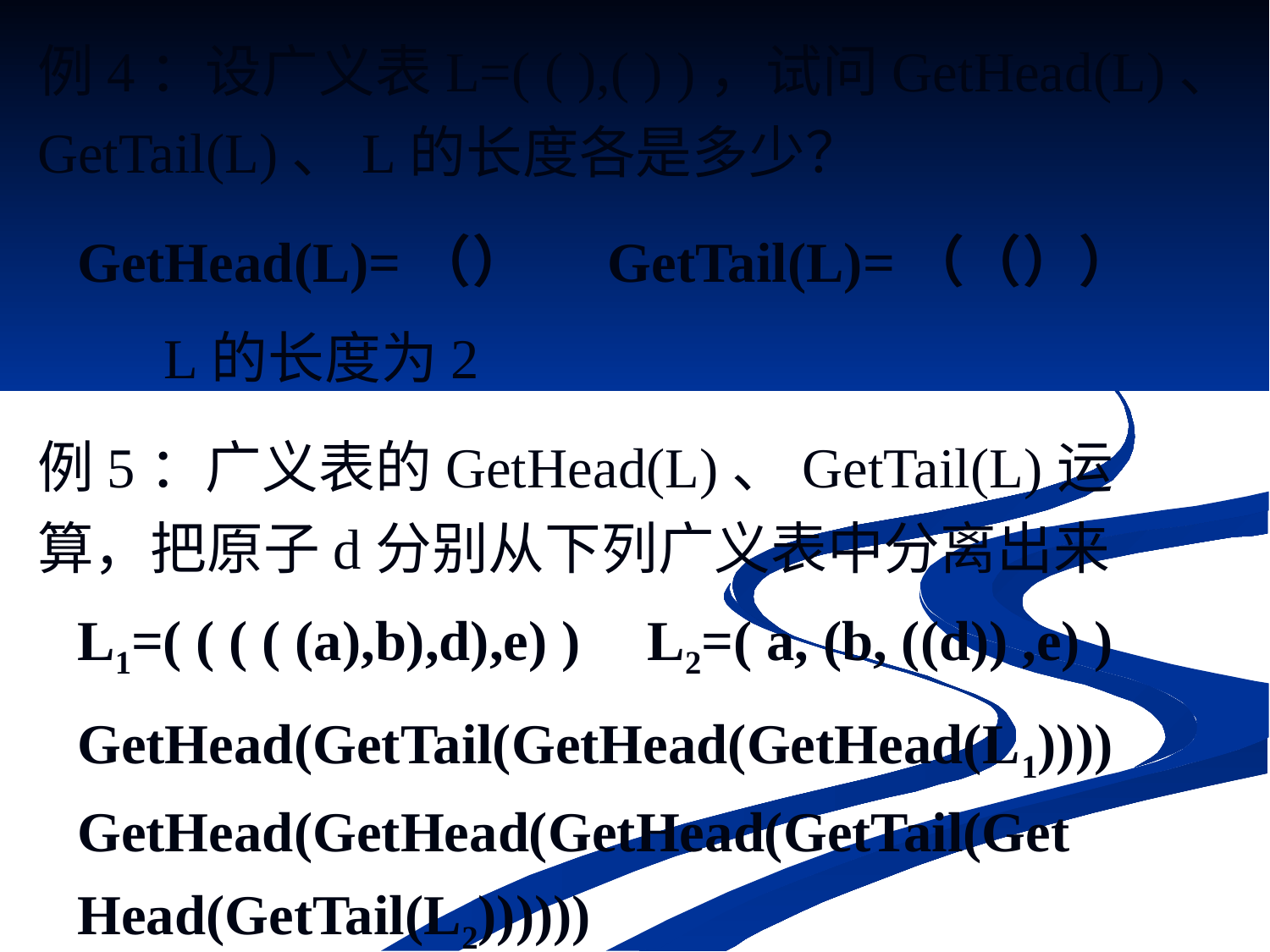

例4：设广义表L=( ( ),( ) )，试问GetHead(L)、GetTail(L)、L的长度各是多少？
GetHead(L)=（）
GetTail(L)=（（））
L的长度为2
例5：广义表的GetHead(L)、GetTail(L)运算，把原子d分别从下列广义表中分离出来
L1=( ( ( ( (a),b),d),e) )
L2=( a, (b, ((d)) ,e) )
GetHead(GetTail(GetHead(GetHead(L1))))
GetHead(GetHead(GetHead(GetTail(GetHead(GetTail(L2))))))